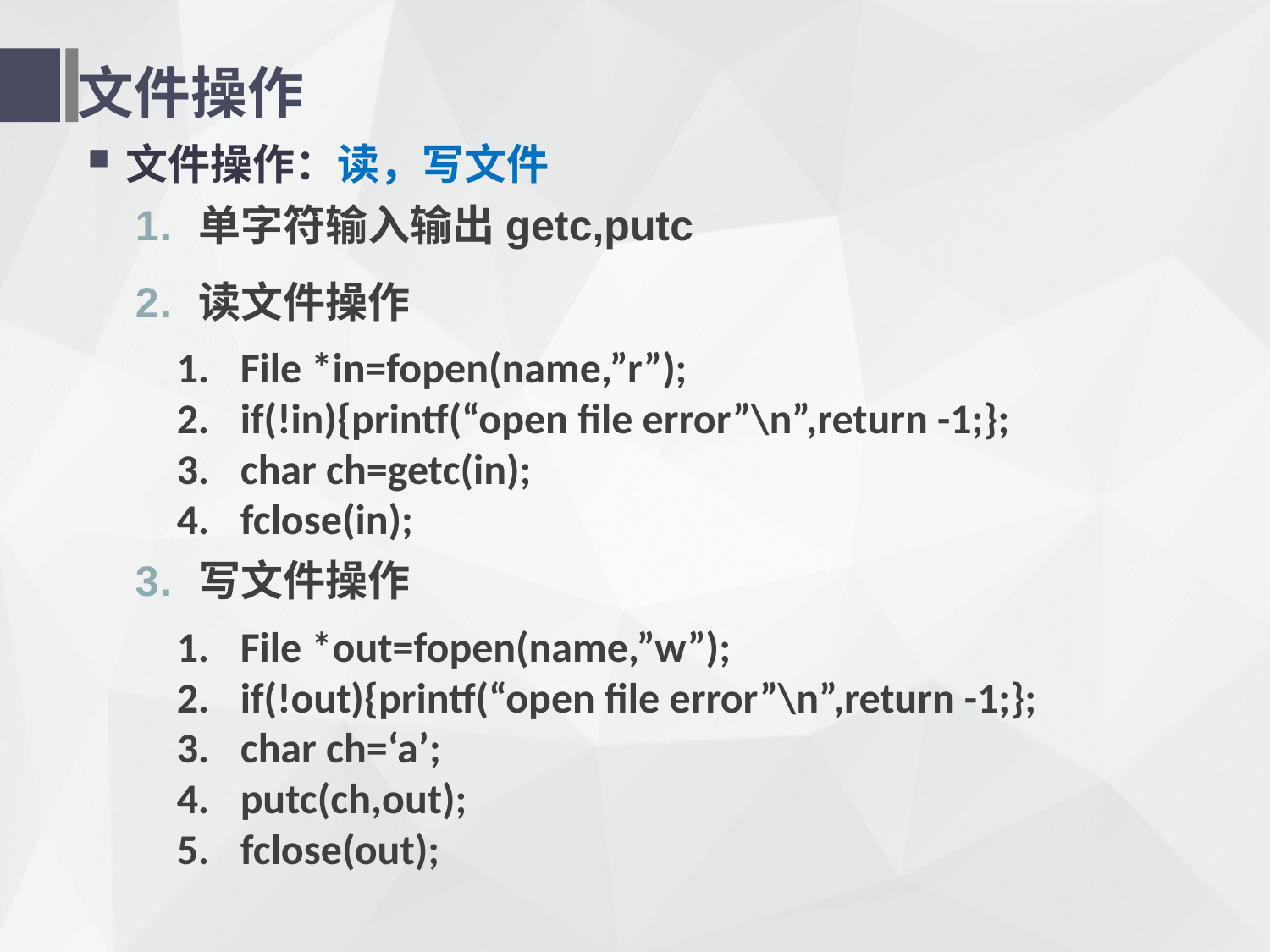

# 文件操作
文件操作：读，写文件
单字符输入输出getc,putc
读文件操作
File *in=fopen(name,”r”);
if(!in){printf(“open file error”\n”,return -1;};
char ch=getc(in);
fclose(in);
写文件操作
File *out=fopen(name,”w”);
if(!out){printf(“open file error”\n”,return -1;};
char ch=‘a’;
putc(ch,out);
fclose(out);